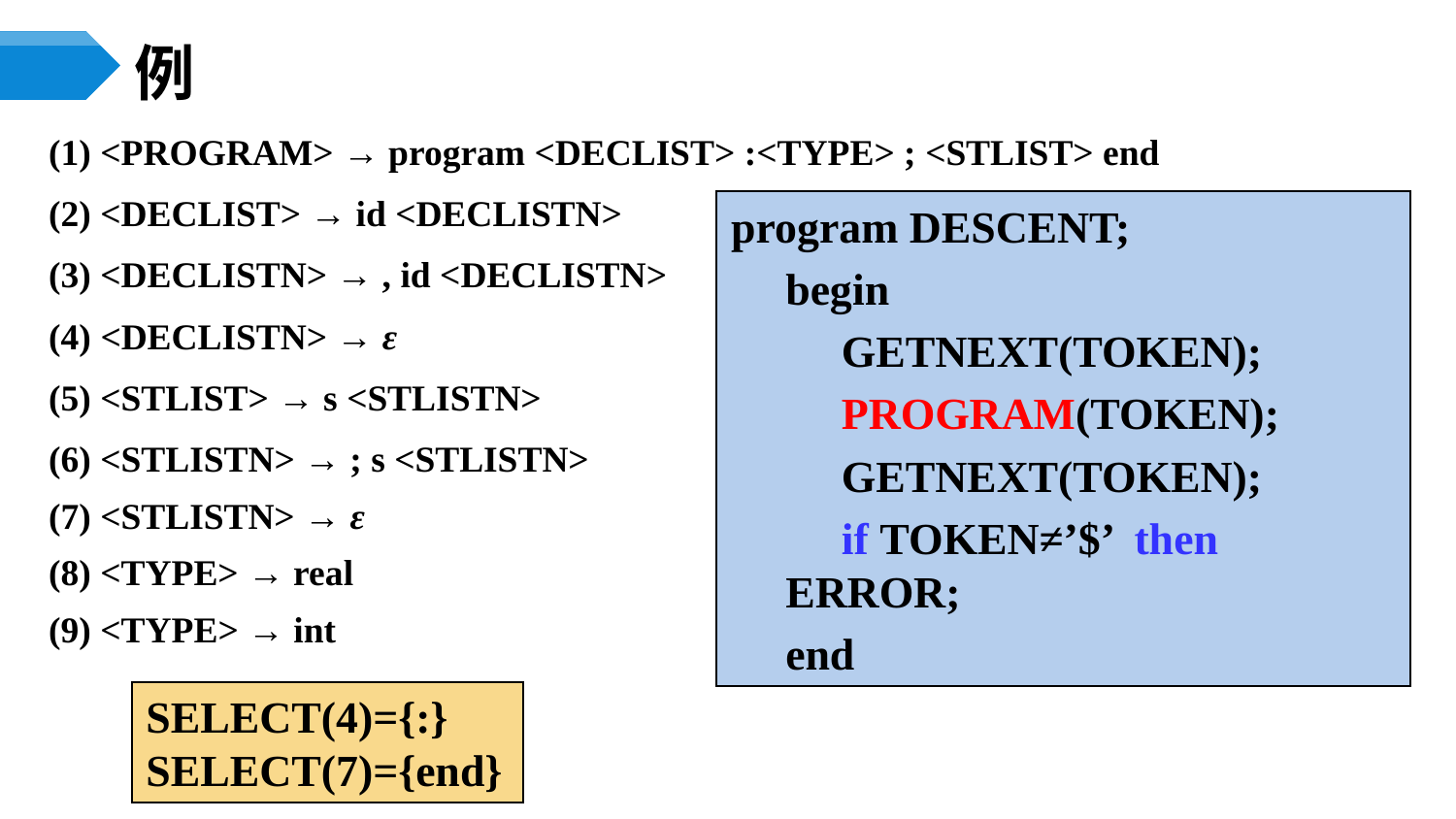

# 例
(1) <PROGRAM> → program <DECLIST> :<TYPE> ; <STLIST> end
(2) <DECLIST> → id <DECLISTN>
(3) <DECLISTN> → , id <DECLISTN>
(4) <DECLISTN> → ε
(5) <STLIST> → s <STLISTN>
(6) <STLISTN> → ; s <STLISTN>
(7) <STLISTN> → ε
(8) <TYPE> → real
(9) <TYPE> → int
program DESCENT;
	begin
	     GETNEXT(TOKEN);
	     PROGRAM(TOKEN);
	     GETNEXT(TOKEN);
	     if TOKEN≠’$’  then ERROR;
	end
SELECT(4)={:}
SELECT(7)={end}